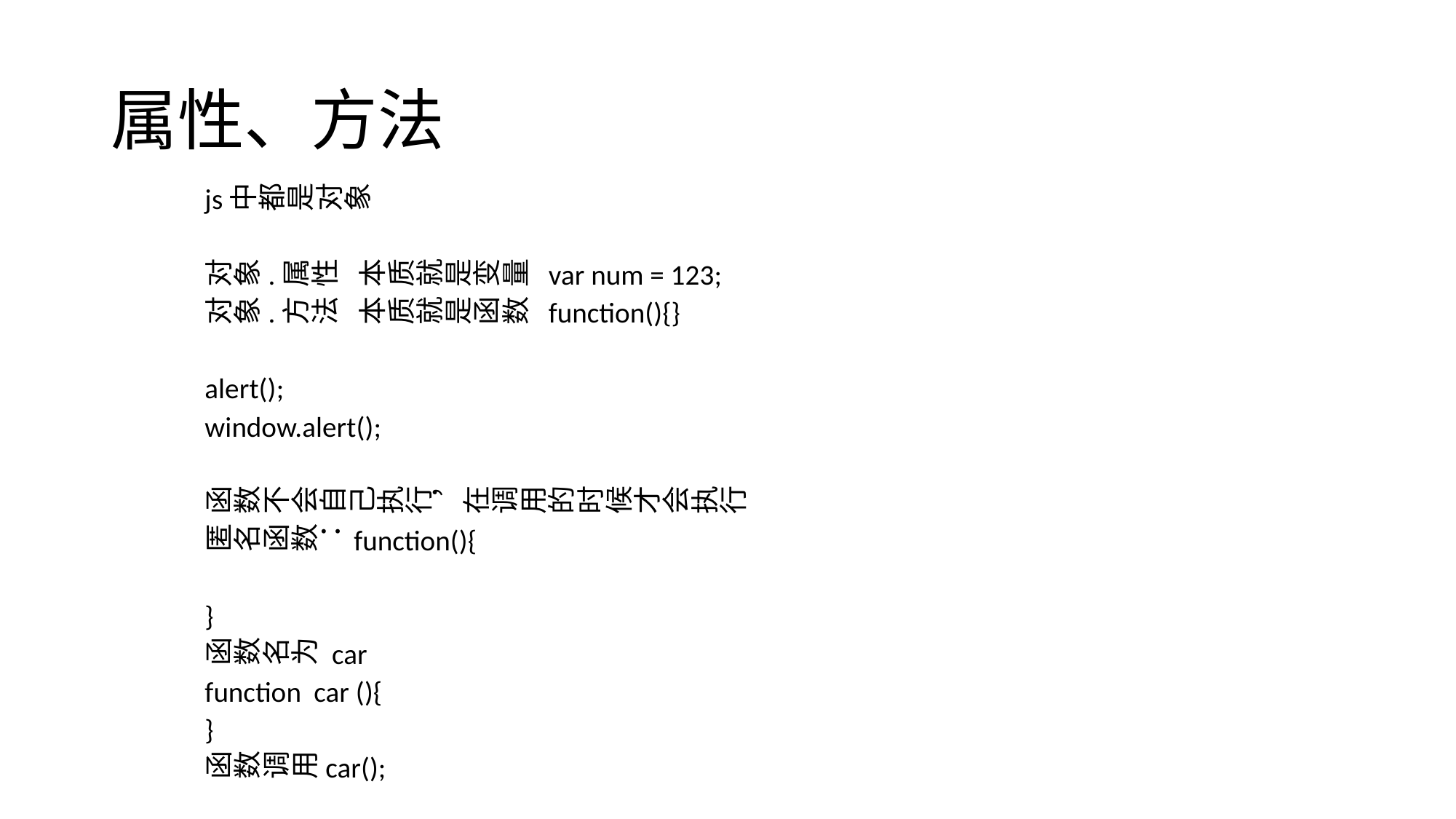

js中都是对象

对象.属性   本质就是变量  var num = 123;
对象.方法   本质就是函数  function(){}

alert();
window.alert();

函数不会自己执行，在调用的时候才会执行
匿名函数：function(){

}
函数名为 car
function  car (){
}
函数调用car();
# 属性、方法